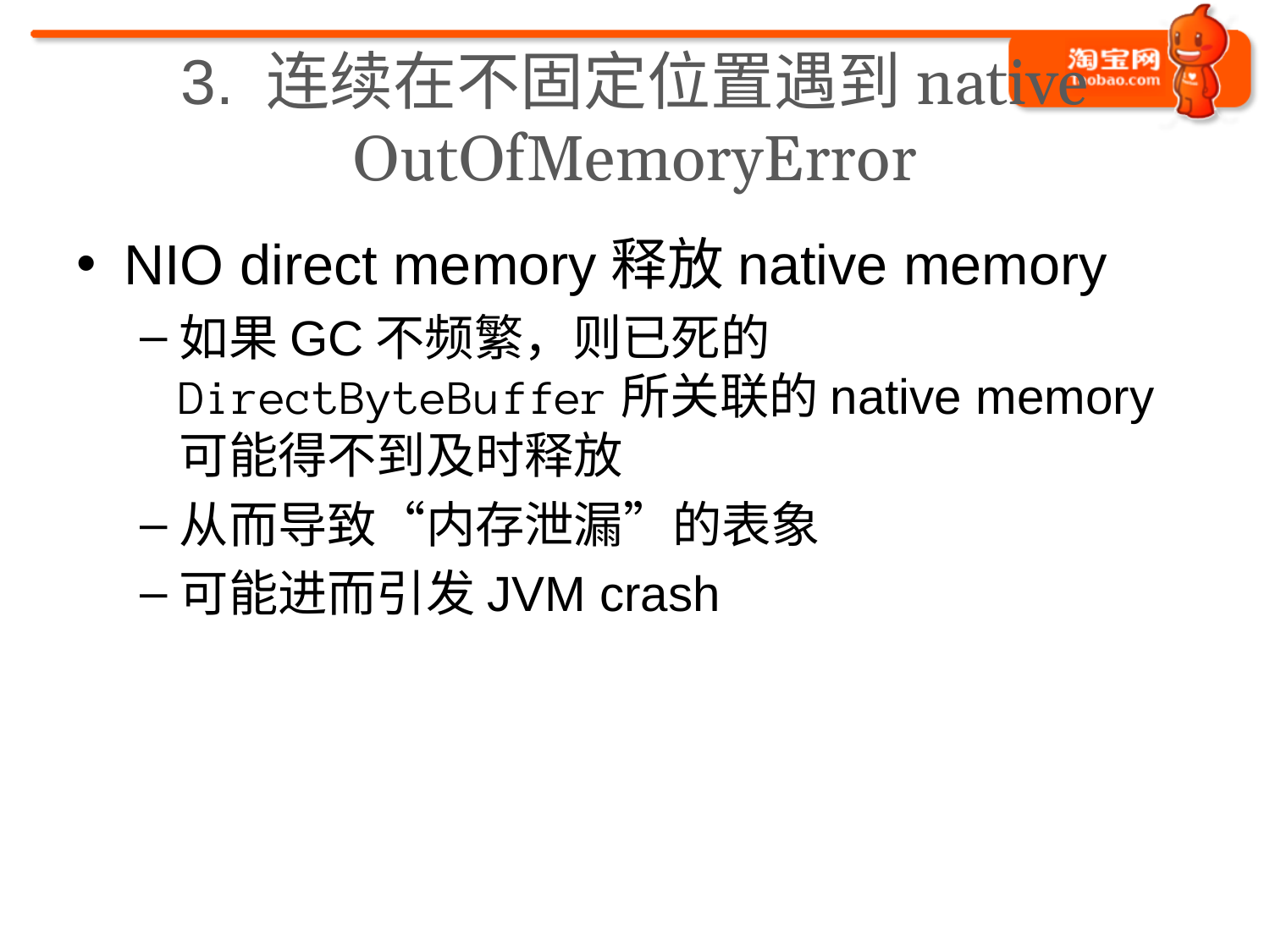

# 3. 连续在不固定位置遇到native OutOfMemoryError
NIO direct memory释放native memory
如果GC不频繁，则已死的DirectByteBuffer所关联的native memory可能得不到及时释放
从而导致“内存泄漏”的表象
可能进而引发JVM crash